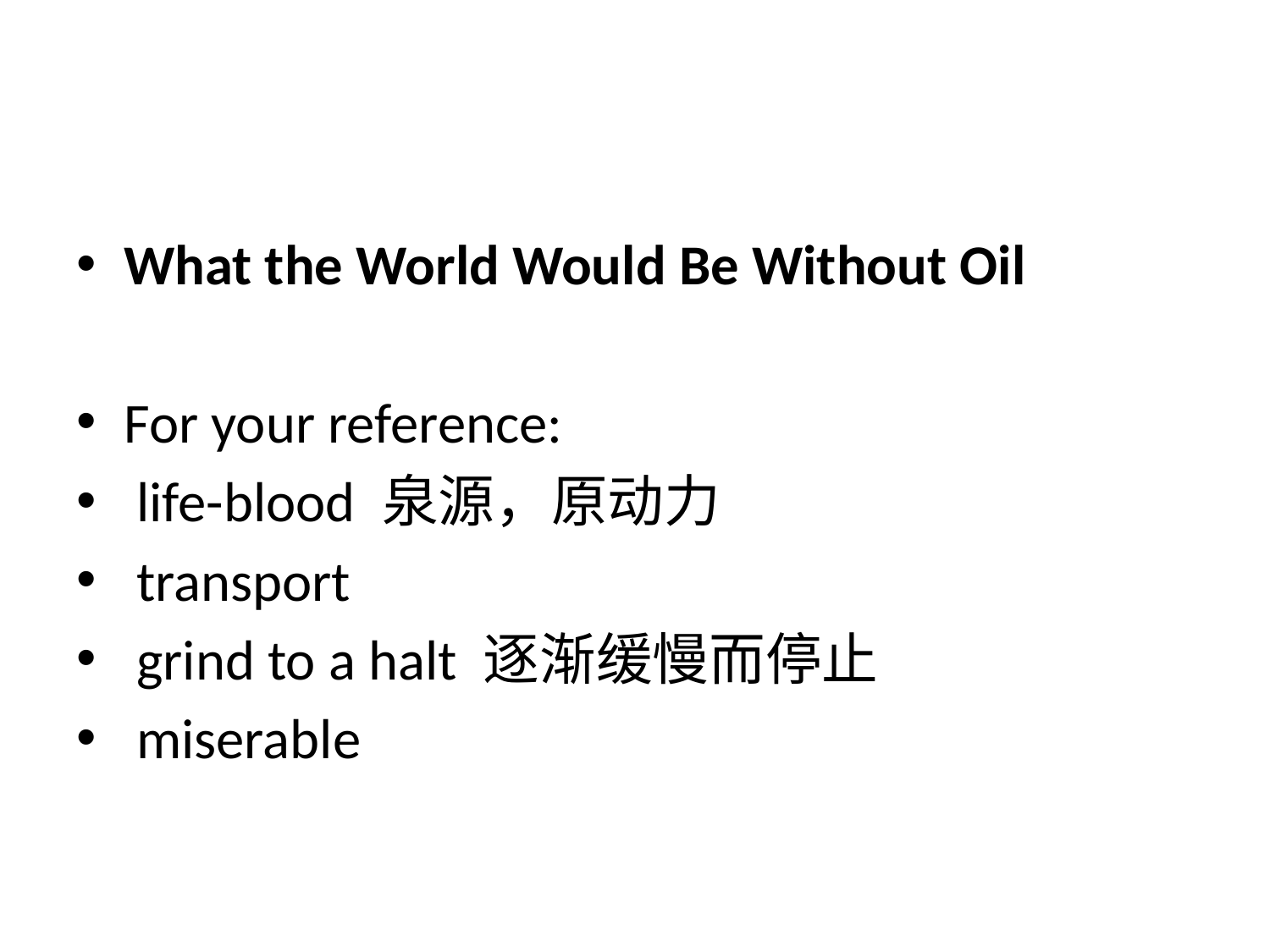

#
What the World Would Be Without Oil

For your reference:
 life-blood 泉源，原动力
 transport
 grind to a halt 逐渐缓慢而停止
 miserable